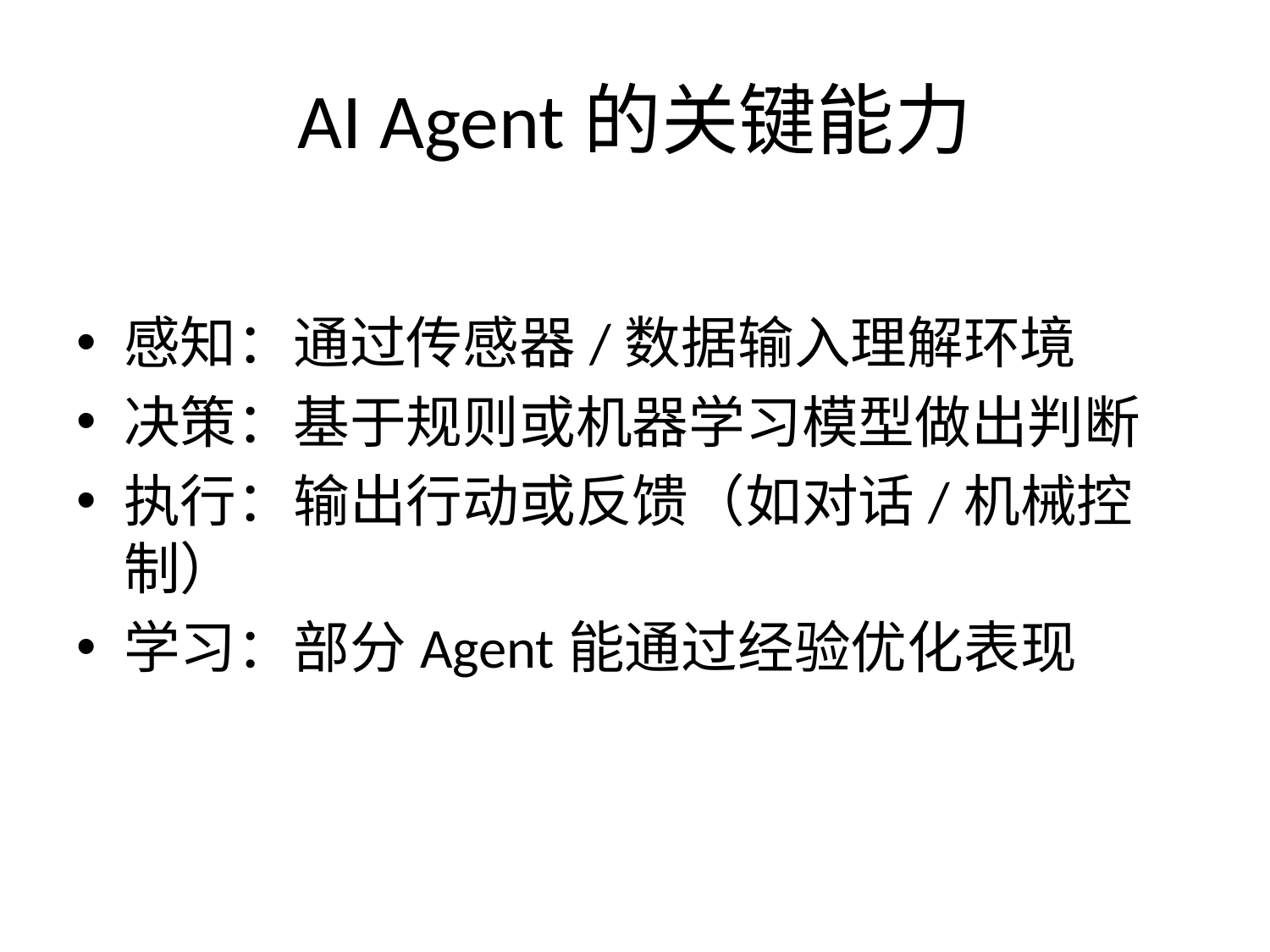

# AI Agent的关键能力

感知：通过传感器/数据输入理解环境
决策：基于规则或机器学习模型做出判断
执行：输出行动或反馈（如对话/机械控制）
学习：部分Agent能通过经验优化表现